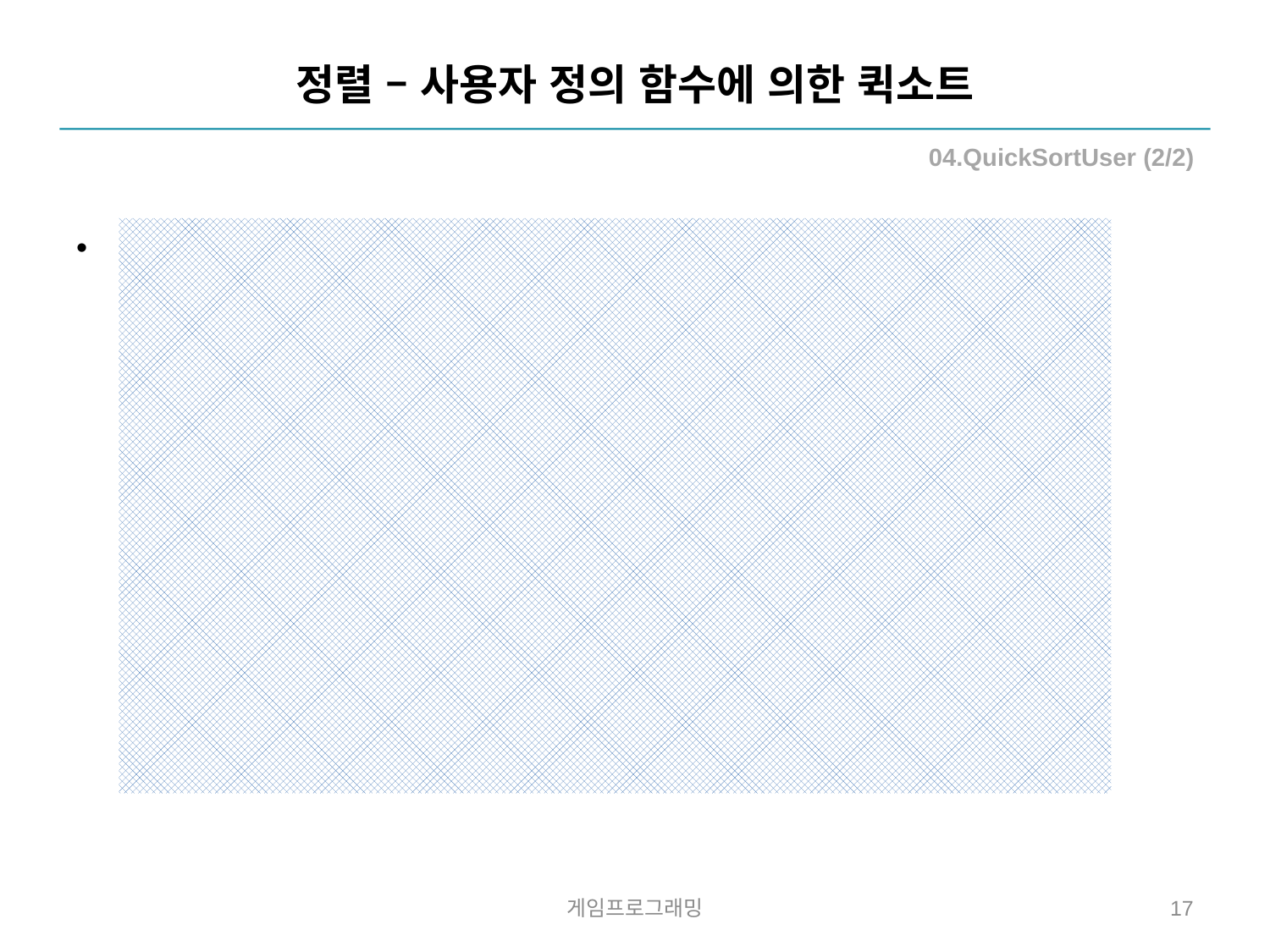

# 정렬 – 사용자 정의 함수에 의한 퀵소트
04.QuickSortUser (2/2)
정수 배열을 오름차순으로 정렬하세요.

void quicksort(int * list, int ilo, int ihi)
{
  int pivot, ulo, uhi, ieq, tempEntry;

  if (ilo >= ihi) return;
  pivot = list[(ilo + ihi)/2];
  ieq = ulo = ilo;
  uhi = ihi;
  while (ulo <= uhi) {
    if (list[uhi] > pivot) {
      uhi--;
    } else {
      tempEntry = list[ulo];
      list[ulo] = list[uhi];
      list[uhi] = tempEntry;
      if (list[ulo] < pivot) {
        tempEntry = list[ieq];
        list[ieq] = list[ulo];
        list[ulo] = tempEntry;
        ieq++;
      }
      ulo++;
  }}
  quicksort(list, ilo, ieq - 1);
  quicksort(list, uhi + 1, ihi);
}
#include "stdafx.h"
#include <time.h>

static void print(const int* list, int n);

int _tmain(int argc, _TCHAR* argv[])
{
  int* list
  int n=10;

  srand( (unsigned)time( NULL ) );
  list=(int *)malloc(sizeof(int)*n);
  for (int i=0; i<n; i++)
    list[i] = rand();
  print(list, n);
  quicksort(list, 0, n-1);
  print(list, n);
  free(list);
  return 0;
}

게임프로그래밍
17